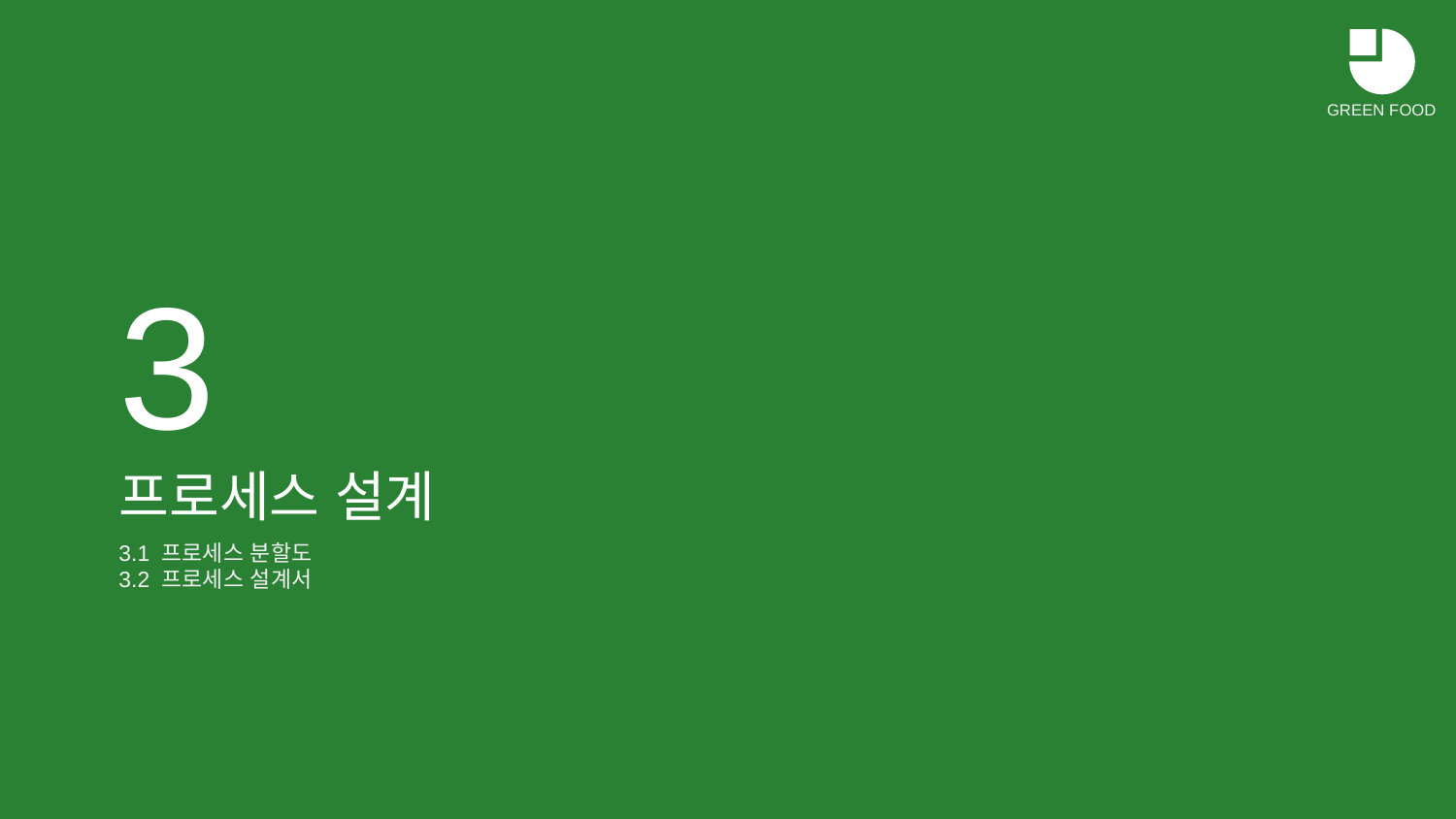

GREEN FOOD
3
프로세스 설계
3.1 프로세스 분할도
3.2 프로세스 설계서